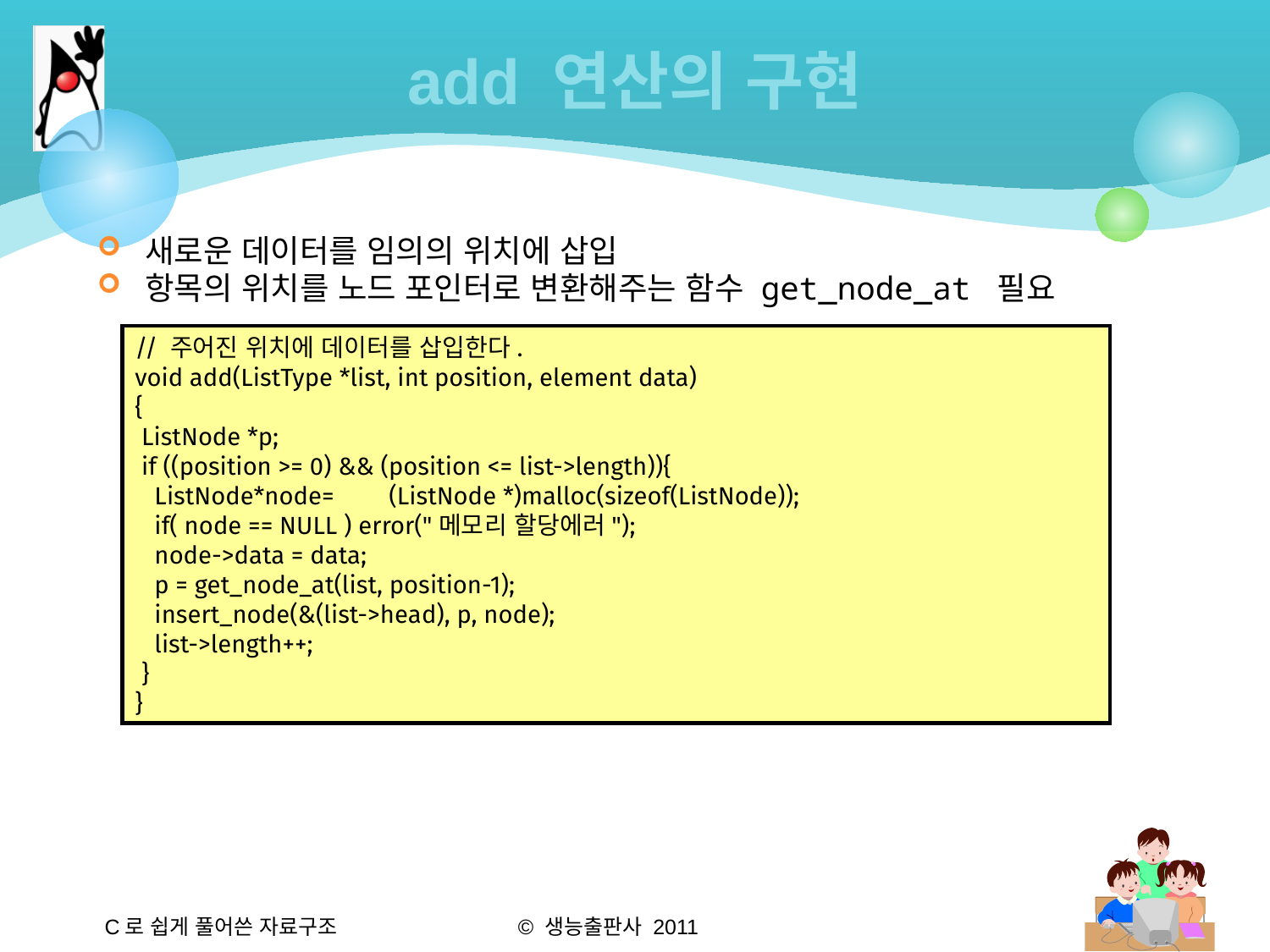

# add 연산의 구현
새로운 데이터를 임의의 위치에 삽입
항목의 위치를 노드 포인터로 변환해주는 함수 get_node_at 필요
// 주어진 위치에 데이터를 삽입한다.
void add(ListType *list, int position, element data)
{
 ListNode *p;
 if ((position >= 0) && (position <= list->length)){
   ListNode*node=	(ListNode *)malloc(sizeof(ListNode));
   if( node == NULL ) error("메모리 할당에러");
   node->data = data;
   p = get_node_at(list, position-1);
   insert_node(&(list->head), p, node);
   list->length++;
 }
}